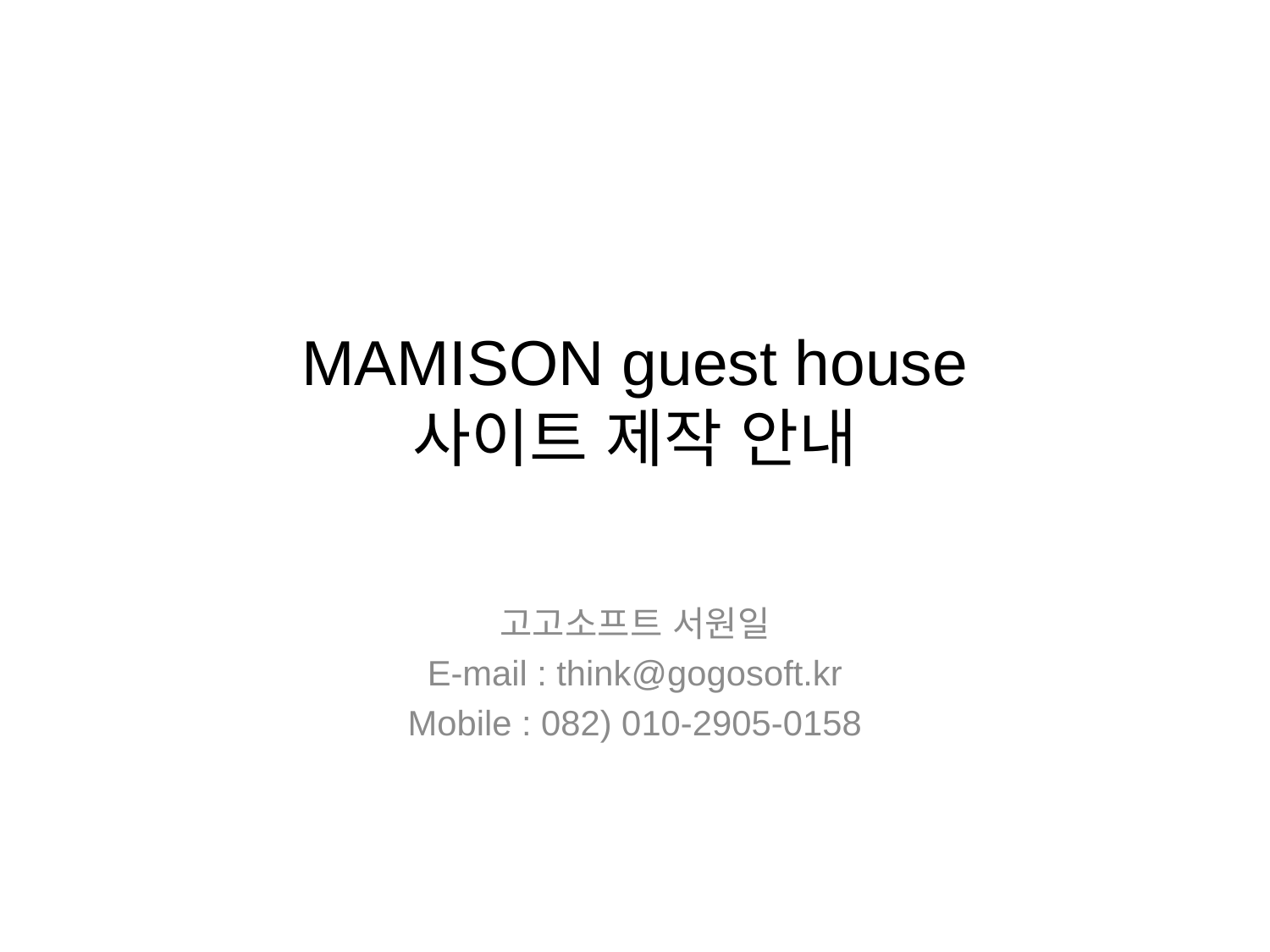

# MAMISON guest house 사이트 제작 안내
고고소프트 서원일
E-mail : think@gogosoft.kr
Mobile : 082) 010-2905-0158